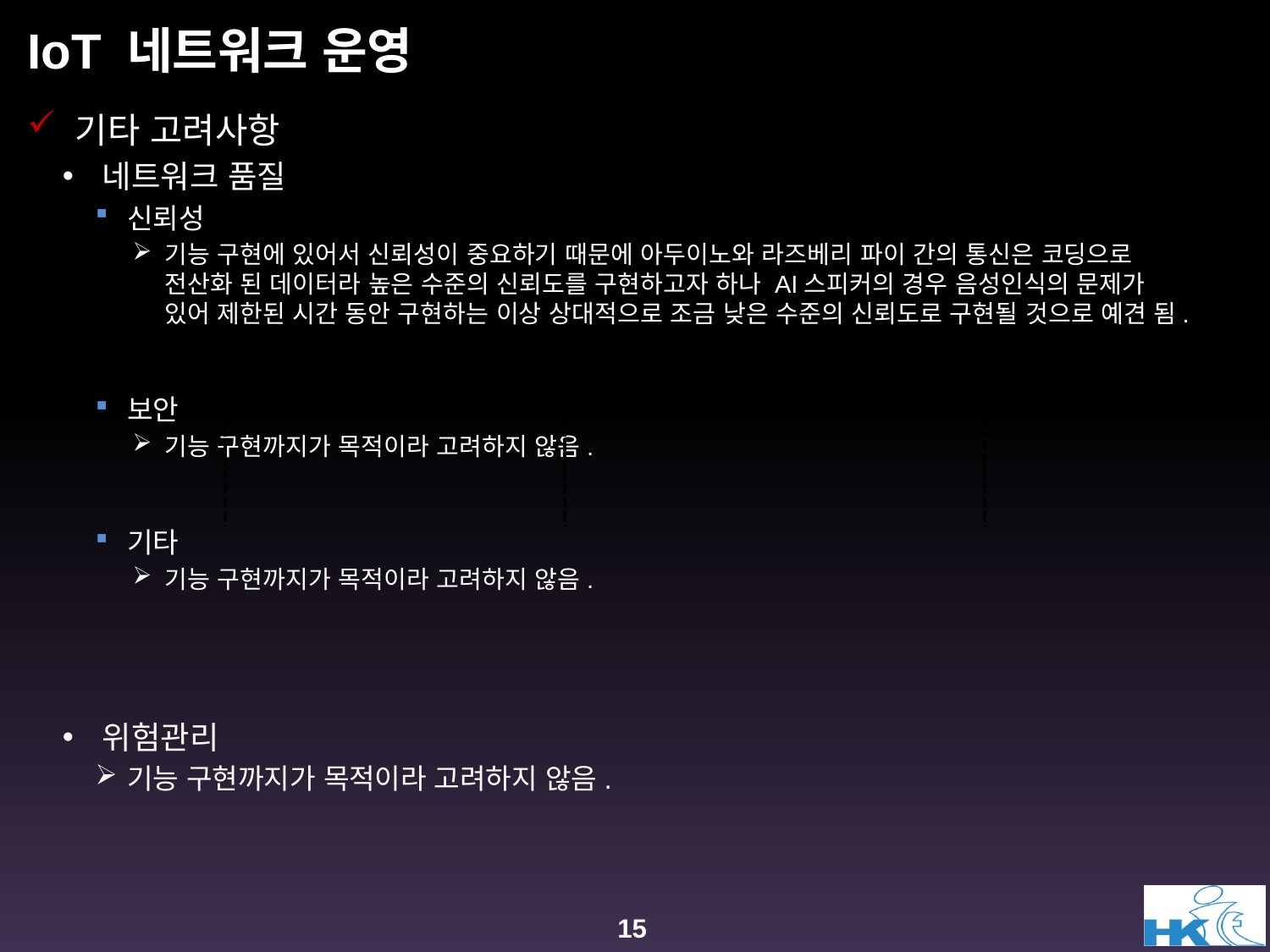

# IoT 네트워크 운영
기타 고려사항
네트워크 품질
신뢰성
기능 구현에 있어서 신뢰성이 중요하기 때문에 아두이노와 라즈베리 파이 간의 통신은 코딩으로 전산화 된 데이터라 높은 수준의 신뢰도를 구현하고자 하나 AI스피커의 경우 음성인식의 문제가 있어 제한된 시간 동안 구현하는 이상 상대적으로 조금 낮은 수준의 신뢰도로 구현될 것으로 예견 됨.

보안
기능 구현까지가 목적이라 고려하지 않음.

기타
기능 구현까지가 목적이라 고려하지 않음.

위험관리
기능 구현까지가 목적이라 고려하지 않음.

15